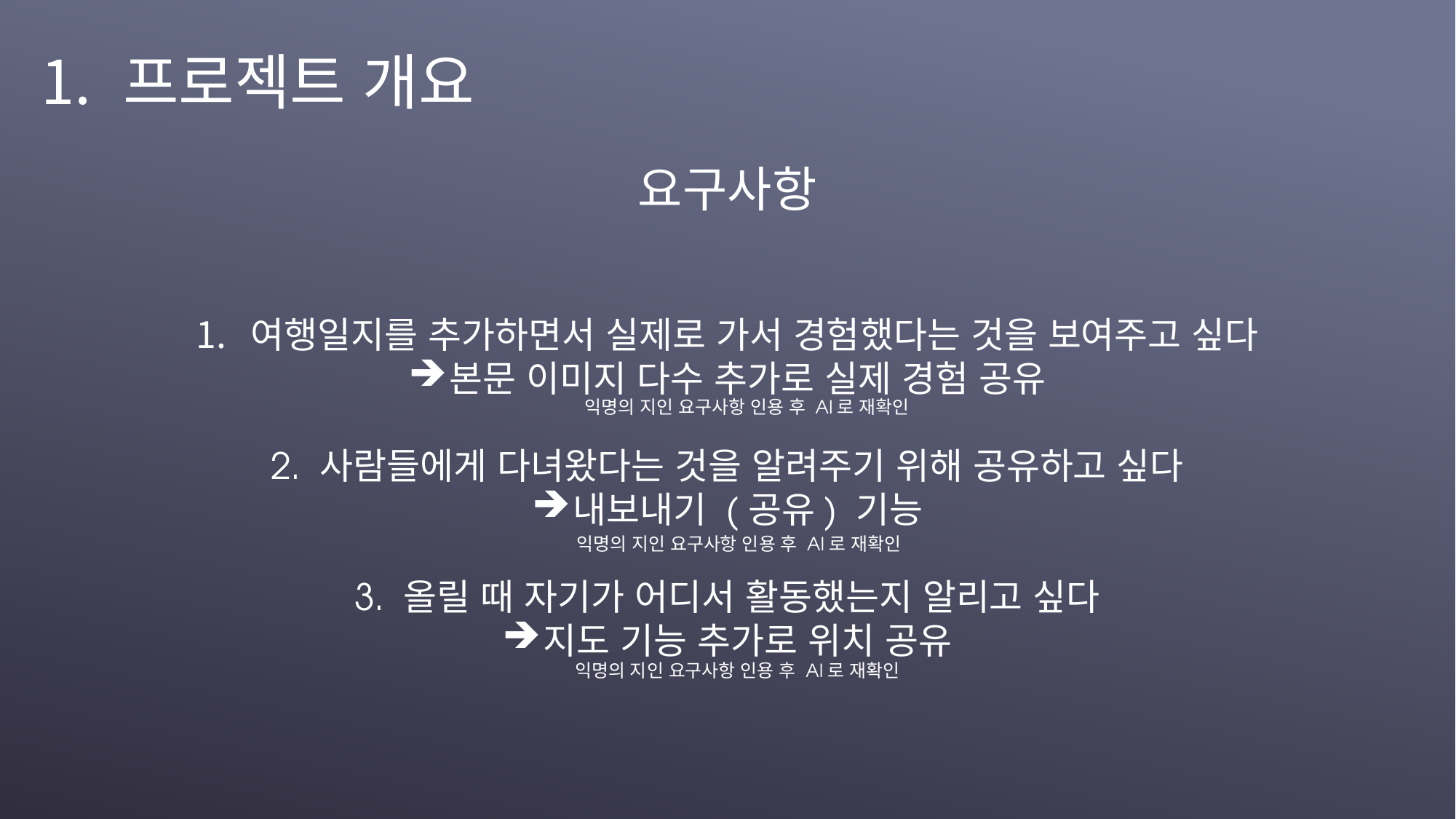

프로젝트 개요
요구사항
여행일지를 추가하면서 실제로 가서 경험했다는 것을 보여주고 싶다
본문 이미지 다수 추가로 실제 경험 공유

2. 사람들에게 다녀왔다는 것을 알려주기 위해 공유하고 싶다
내보내기 (공유) 기능

3. 올릴 때 자기가 어디서 활동했는지 알리고 싶다
지도 기능 추가로 위치 공유
익명의 지인 요구사항 인용 후 AI로 재확인
익명의 지인 요구사항 인용 후 AI로 재확인
익명의 지인 요구사항 인용 후 AI로 재확인